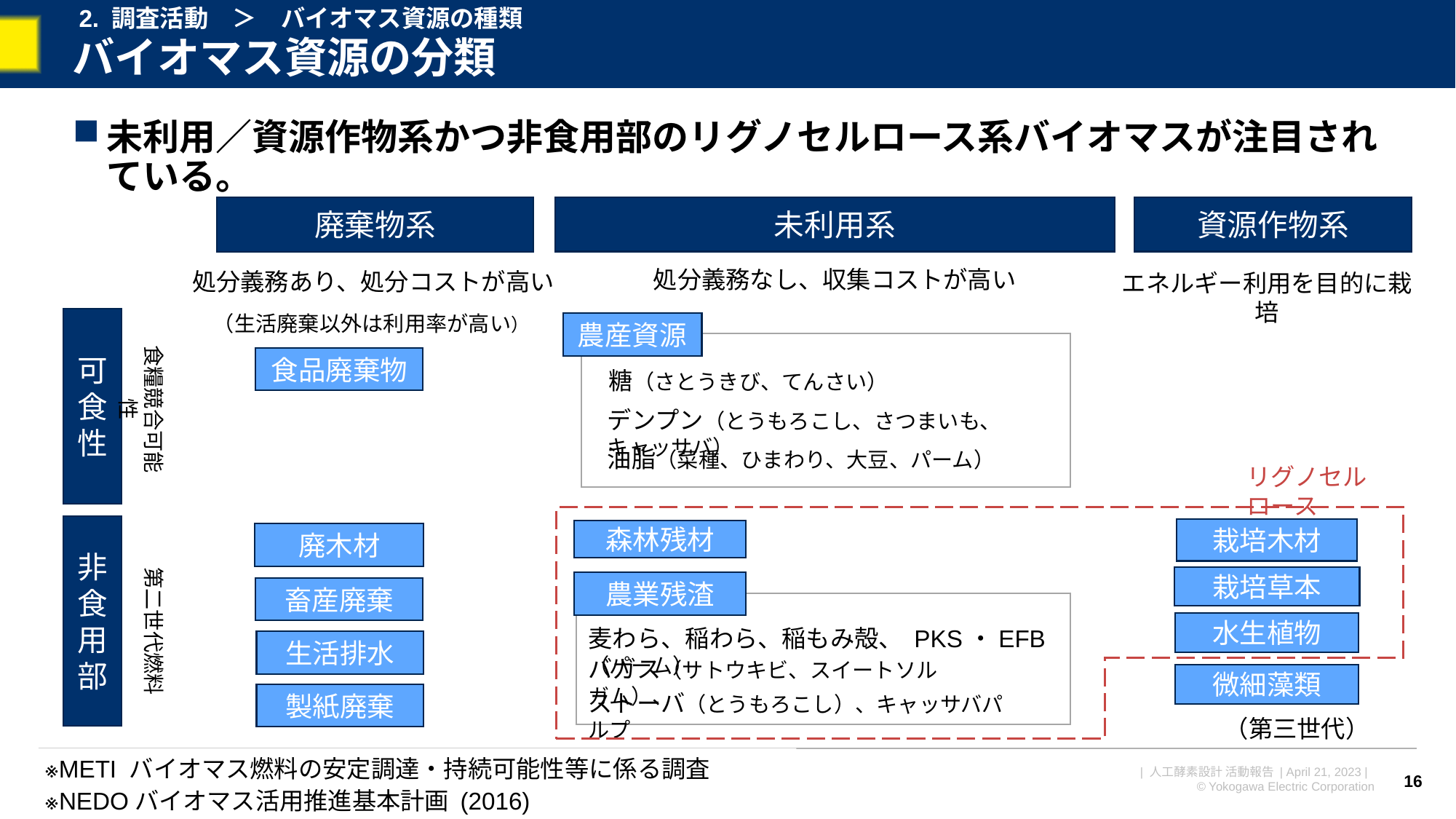

2. 調査活動　＞　バイオマス資源の種類
# バイオマス資源の分類
未利用／資源作物系かつ非食用部のリグノセルロース系バイオマスが注目されている。
未利用系
資源作物系
廃棄物系
処分義務なし、収集コストが高い
処分義務あり、処分コストが高い
エネルギー利用を目的に栽培
（生活廃棄以外は利用率が高い）
可食性
農産資源
食糧競合可能性

食品廃棄物
糖（さとうきび、てんさい）
デンプン（とうもろこし、さつまいも、キャッサバ）
油脂（菜種、ひまわり、大豆、パーム）
リグノセルロース

非食用部
栽培木材
森林残材
廃木材
第二世代燃料
栽培草本
農業残渣
畜産廃棄

水生植物
麦わら、稲わら、稲もみ殻、 PKS・EFB（パーム）
生活排水
バガス（サトウキビ、スイートソルガム）、
微細藻類
ストーバ（とうもろこし）、キャッサバパルプ
製紙廃棄
（第三世代）
※METI バイオマス燃料の安定調達・持続可能性等に係る調査（2018）
16
※NEDOバイオマス活用推進基本計画 (2016)